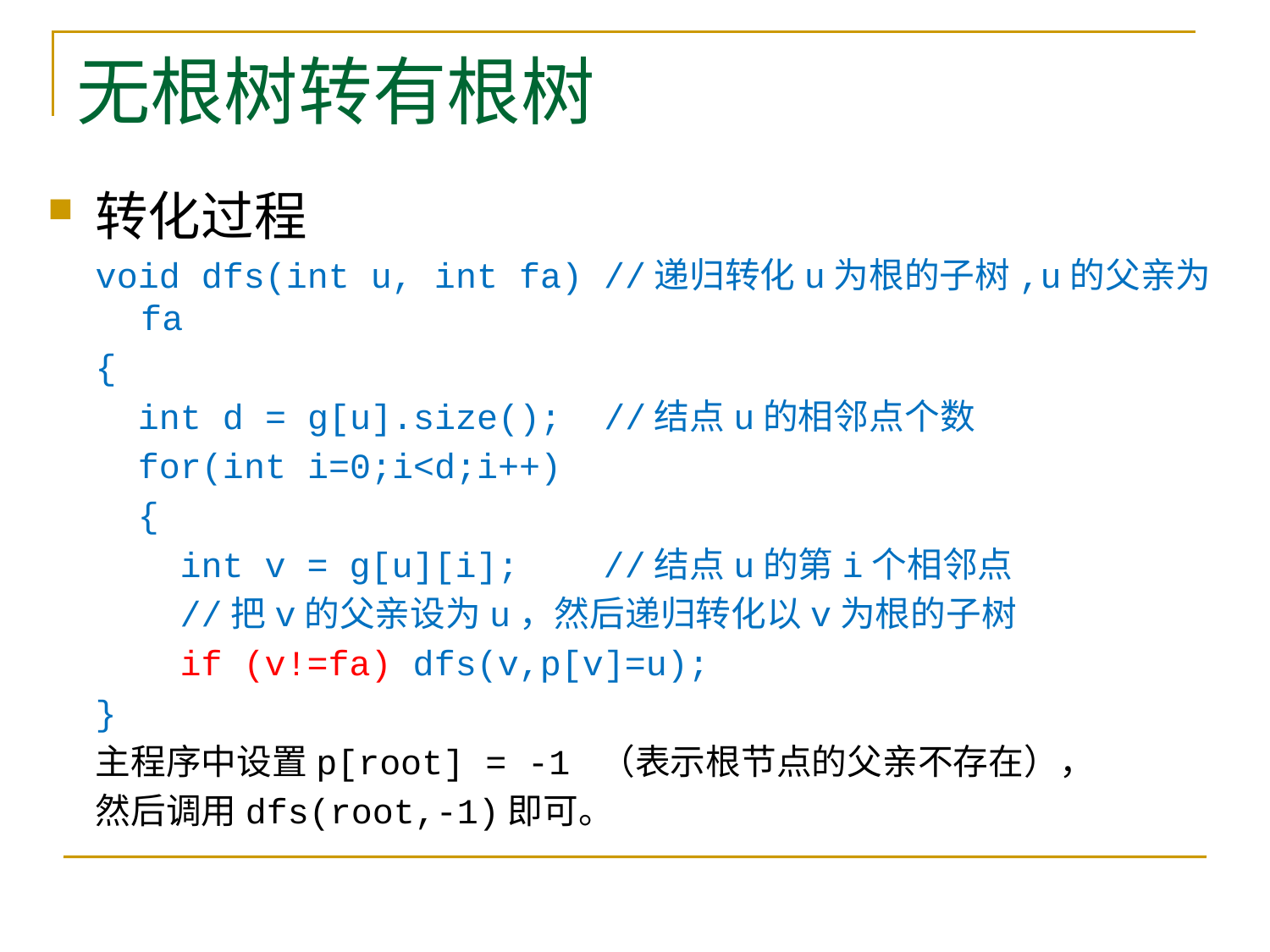

# 无根树转有根树
转化过程
void dfs(int u, int fa) //递归转化u为根的子树,u的父亲为fa
{
  int d = g[u].size();  //结点u的相邻点个数
  for(int i=0;i<d;i++)
  {
    int v = g[u][i];    //结点u的第i个相邻点
    //把v的父亲设为u，然后递归转化以v为根的子树
    if (v!=fa) dfs(v,p[v]=u);
}
主程序中设置p[root] = -1 （表示根节点的父亲不存在），
然后调用dfs(root,-1)即可。